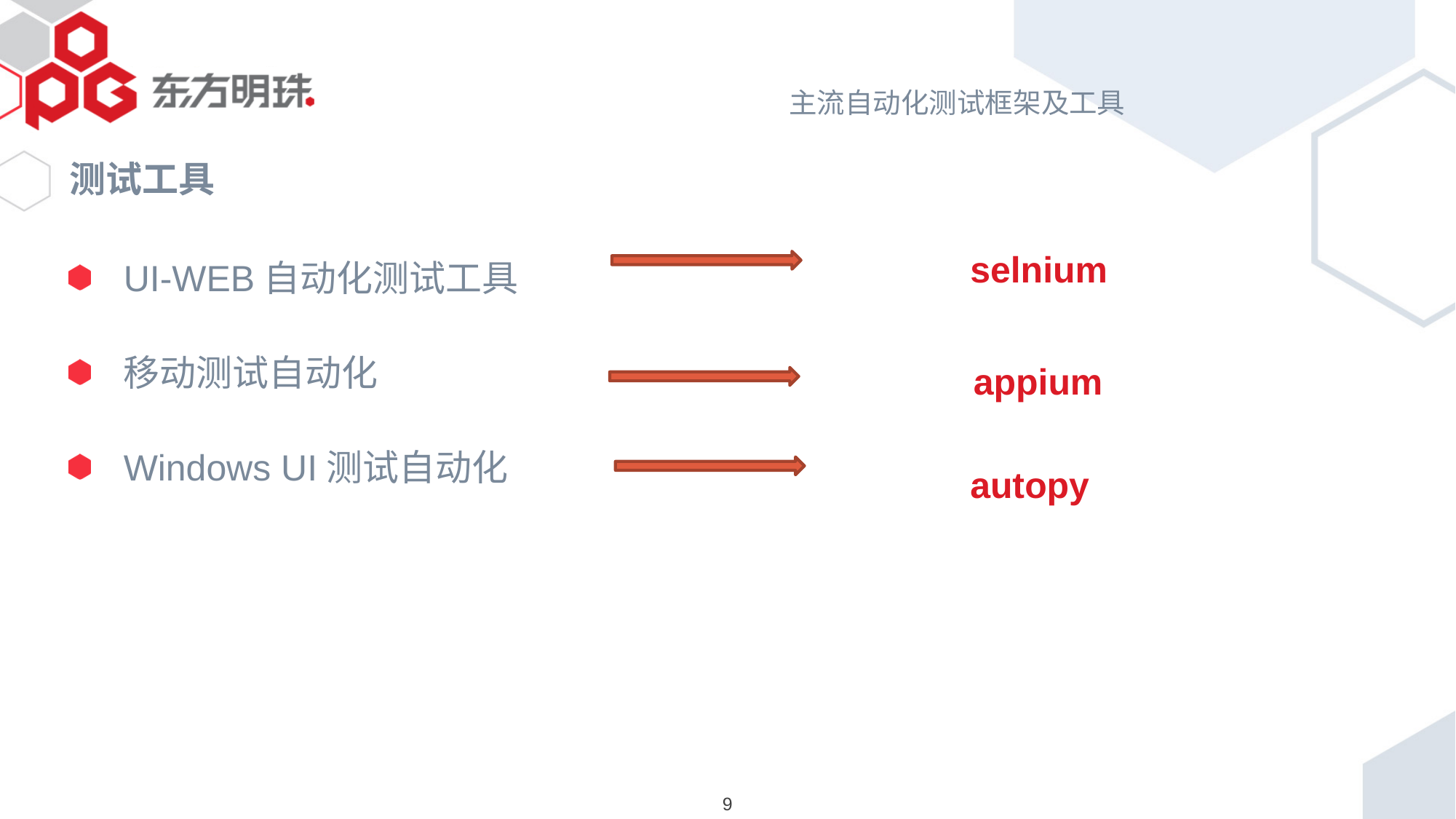

# 主流自动化测试框架及工具
测试工具
UI-WEB自动化测试工具
移动测试自动化
Windows UI测试自动化

selnium

appium

autopy
9